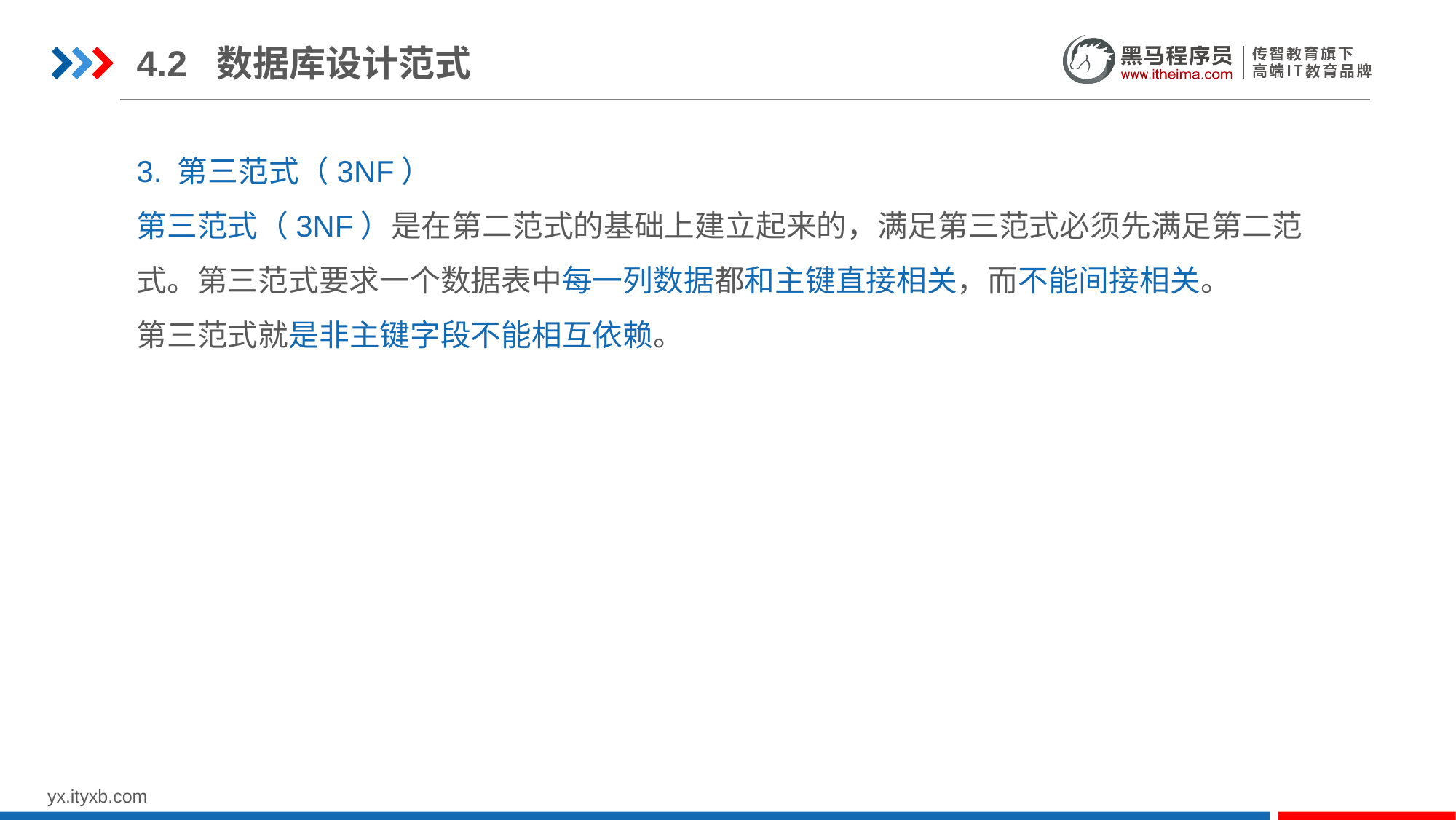

4.2  数据库设计范式
3. 第三范式（3NF）
第三范式（3NF）是在第二范式的基础上建立起来的，满足第三范式必须先满足第二范式。第三范式要求一个数据表中每一列数据都和主键直接相关，而不能间接相关。
第三范式就是非主键字段不能相互依赖。